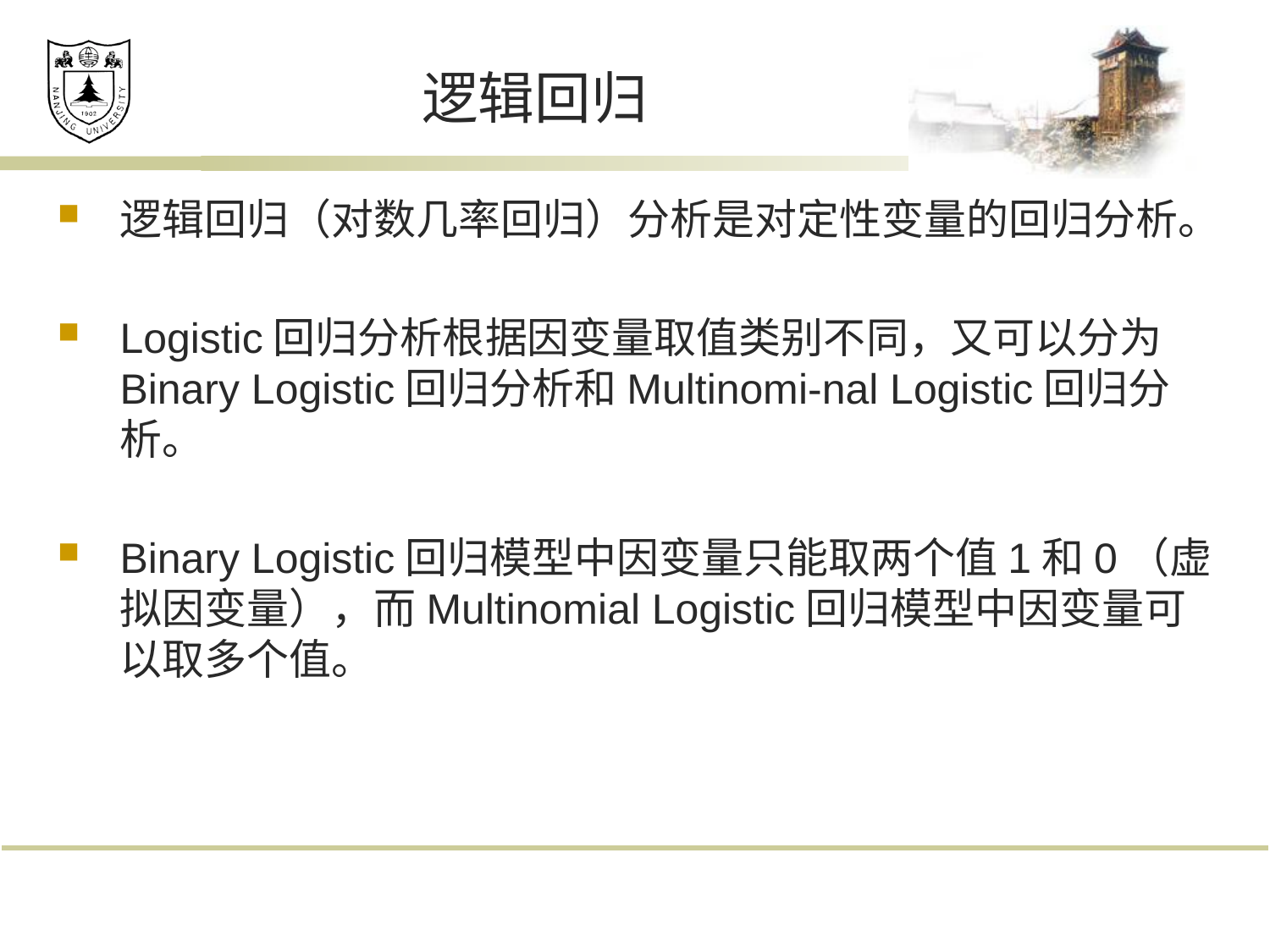

# 逻辑回归
逻辑回归（对数几率回归）分析是对定性变量的回归分析。

Logistic回归分析根据因变量取值类别不同，又可以分为Binary Logistic回归分析和Multinomi-nal Logistic回归分析。

Binary Logistic回归模型中因变量只能取两个值1和0（虚拟因变量），而Multinomial Logistic回归模型中因变量可以取多个值。